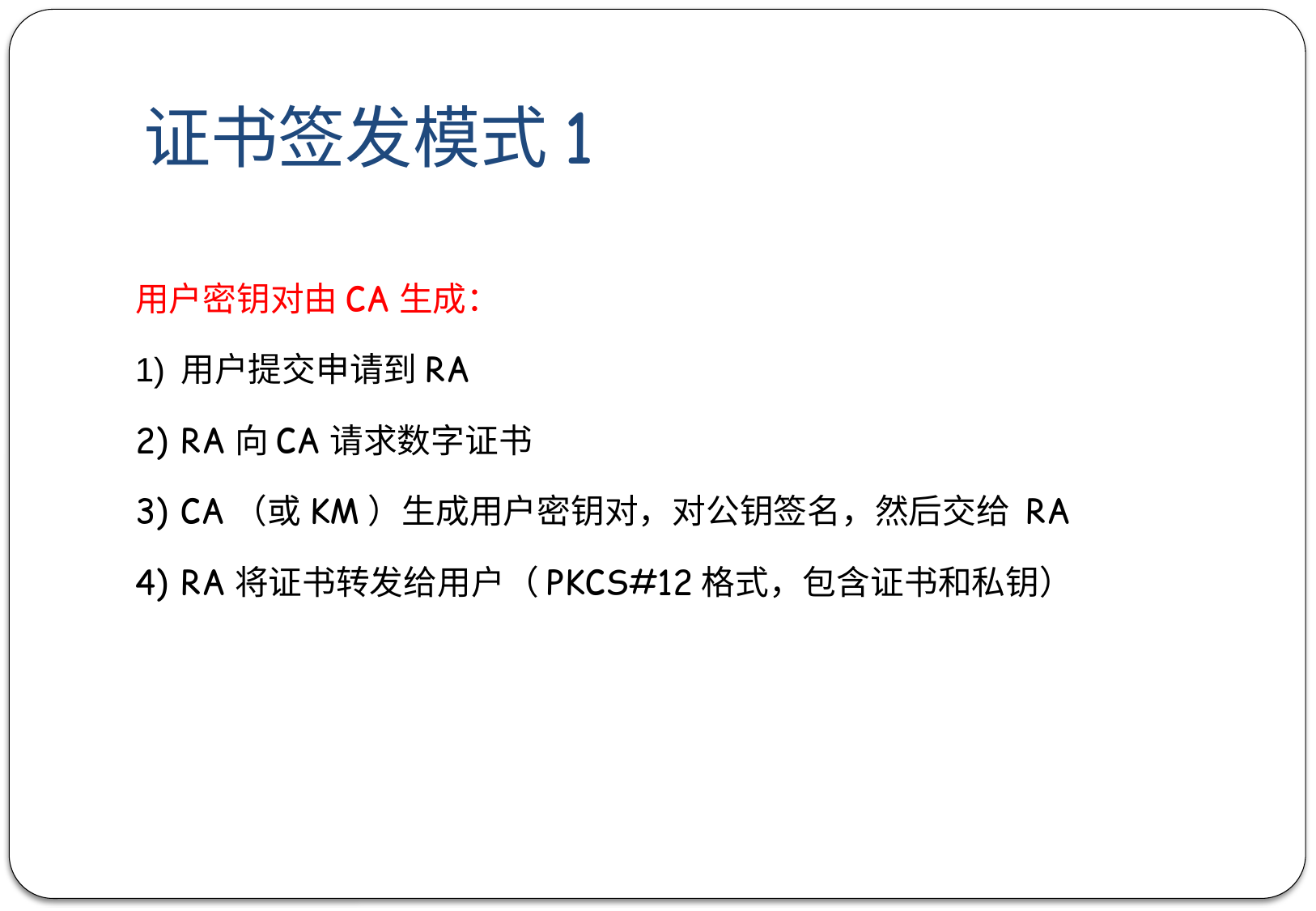

# 证书签发模式1
用户密钥对由CA生成：
用户提交申请到RA
RA向CA请求数字证书
CA（或KM）生成用户密钥对，对公钥签名，然后交给 RA
RA将证书转发给用户（PKCS#12格式，包含证书和私钥）